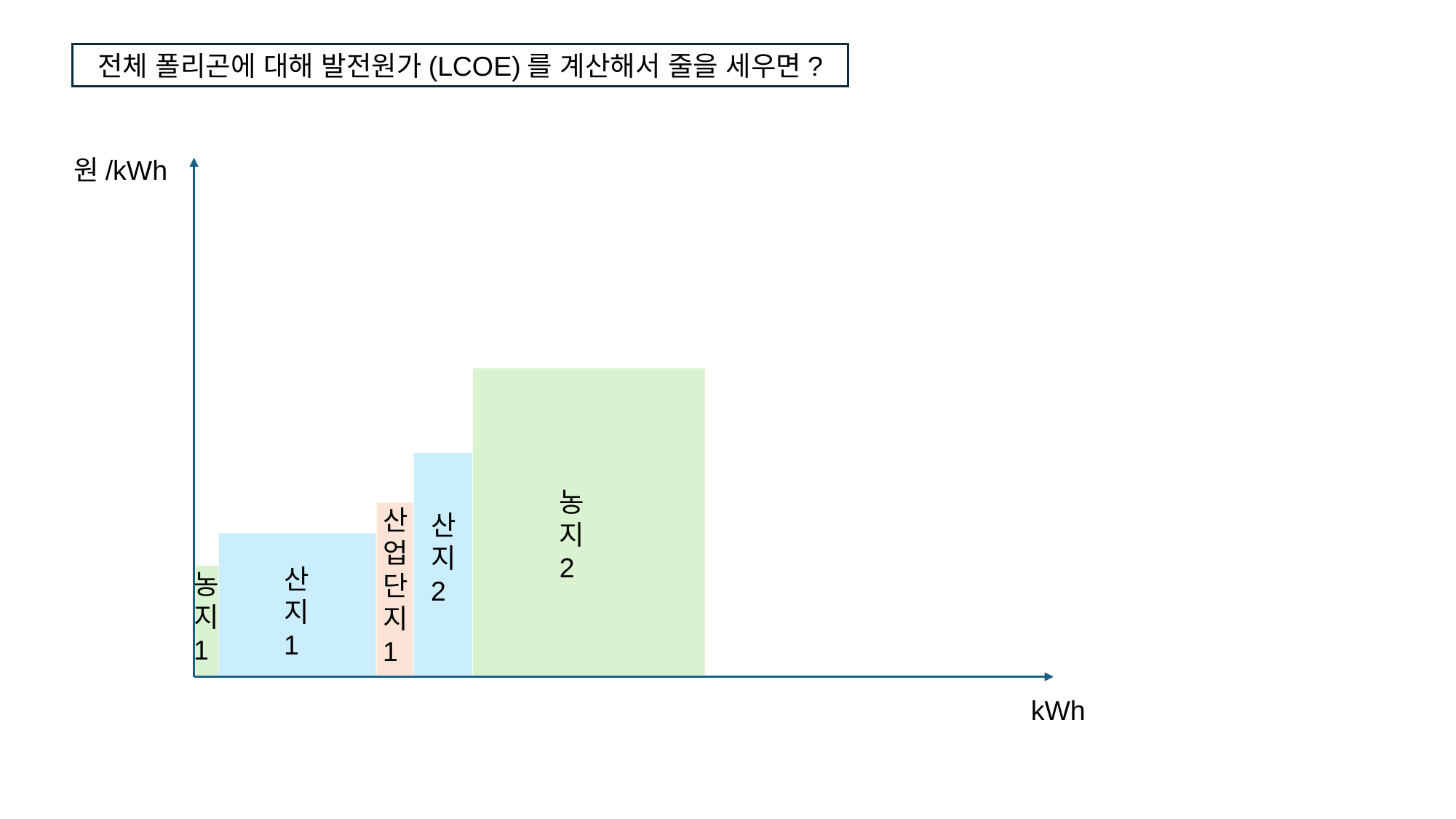

전체 폴리곤에 대해 발전원가(LCOE)를 계산해서 줄을 세우면?
원/kWh

농지2
산업단지1

산지2

산지1
농지1

kWh